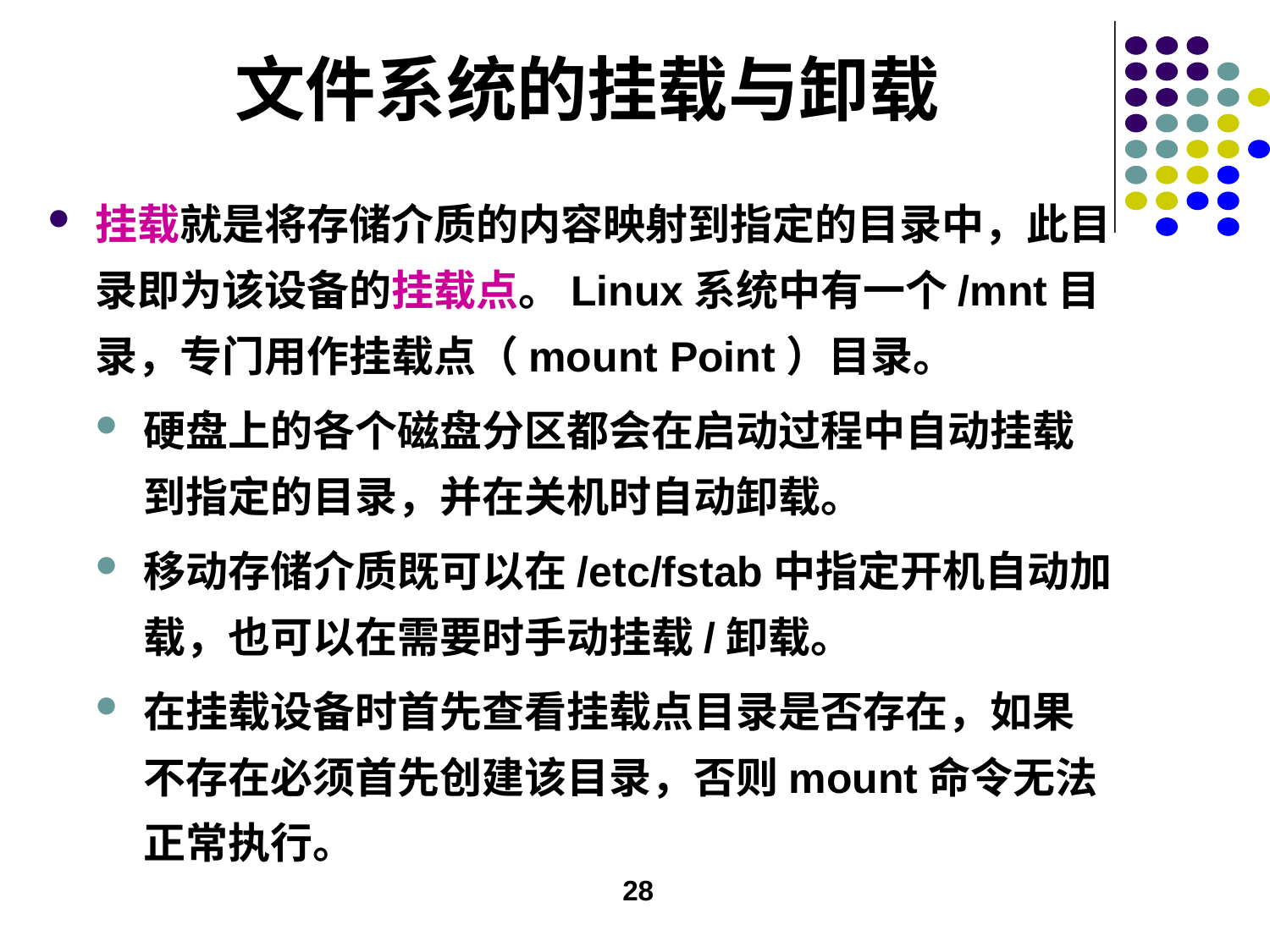

# 文件系统的挂载与卸载
挂载就是将存储介质的内容映射到指定的目录中，此目录即为该设备的挂载点。Linux系统中有一个/mnt目录，专门用作挂载点（mount Point）目录。
硬盘上的各个磁盘分区都会在启动过程中自动挂载到指定的目录，并在关机时自动卸载。
移动存储介质既可以在/etc/fstab中指定开机自动加载，也可以在需要时手动挂载/卸载。
在挂载设备时首先查看挂载点目录是否存在，如果不存在必须首先创建该目录，否则mount命令无法正常执行。
28